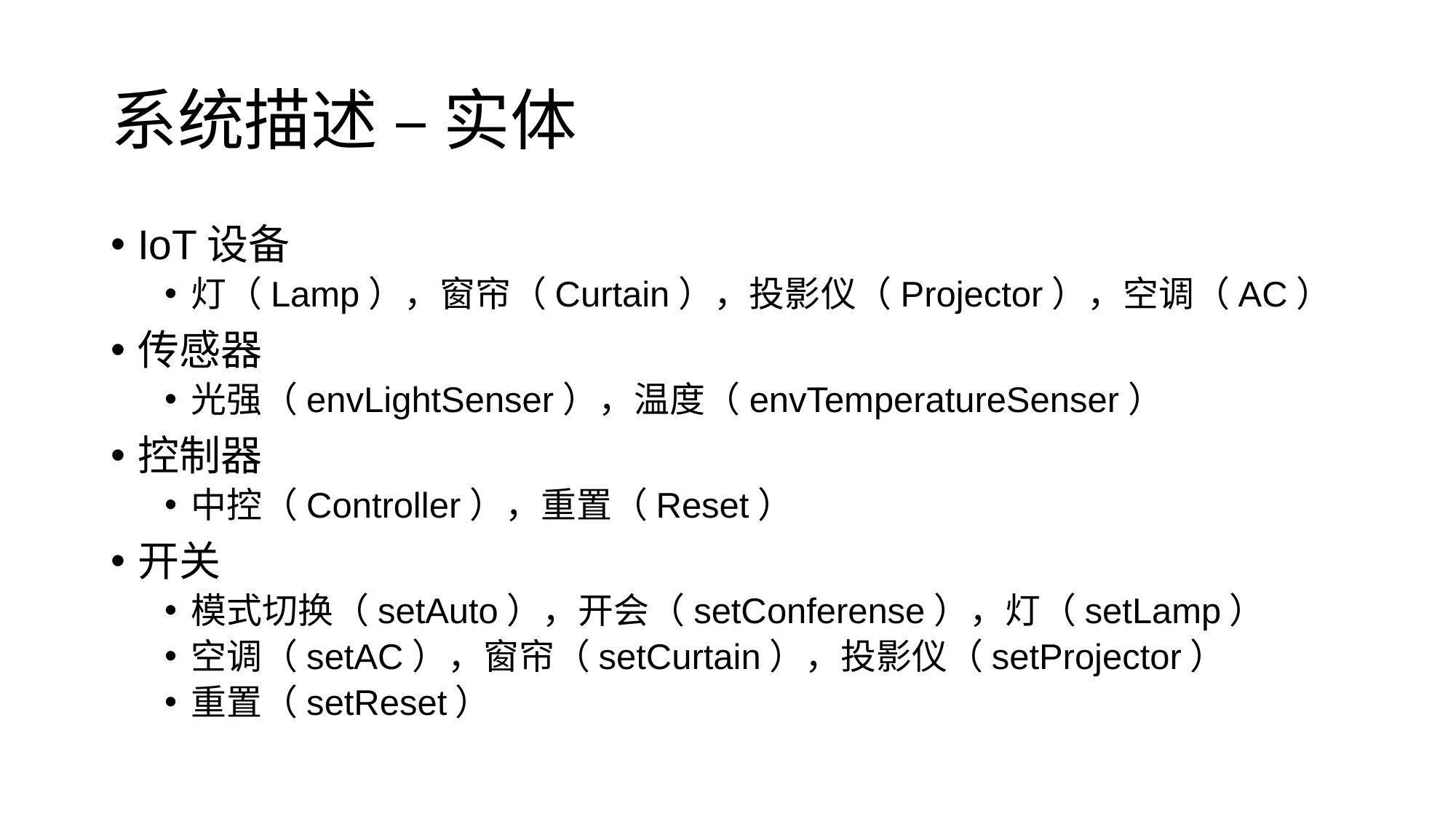

# 系统描述 – 实体
IoT设备
灯（Lamp），窗帘（Curtain），投影仪（Projector），空调（AC）
传感器
光强（envLightSenser），温度（envTemperatureSenser）
控制器
中控（Controller），重置（Reset）
开关
模式切换（setAuto），开会（setConferense），灯（setLamp）
空调（setAC），窗帘（setCurtain），投影仪（setProjector）
重置（setReset）